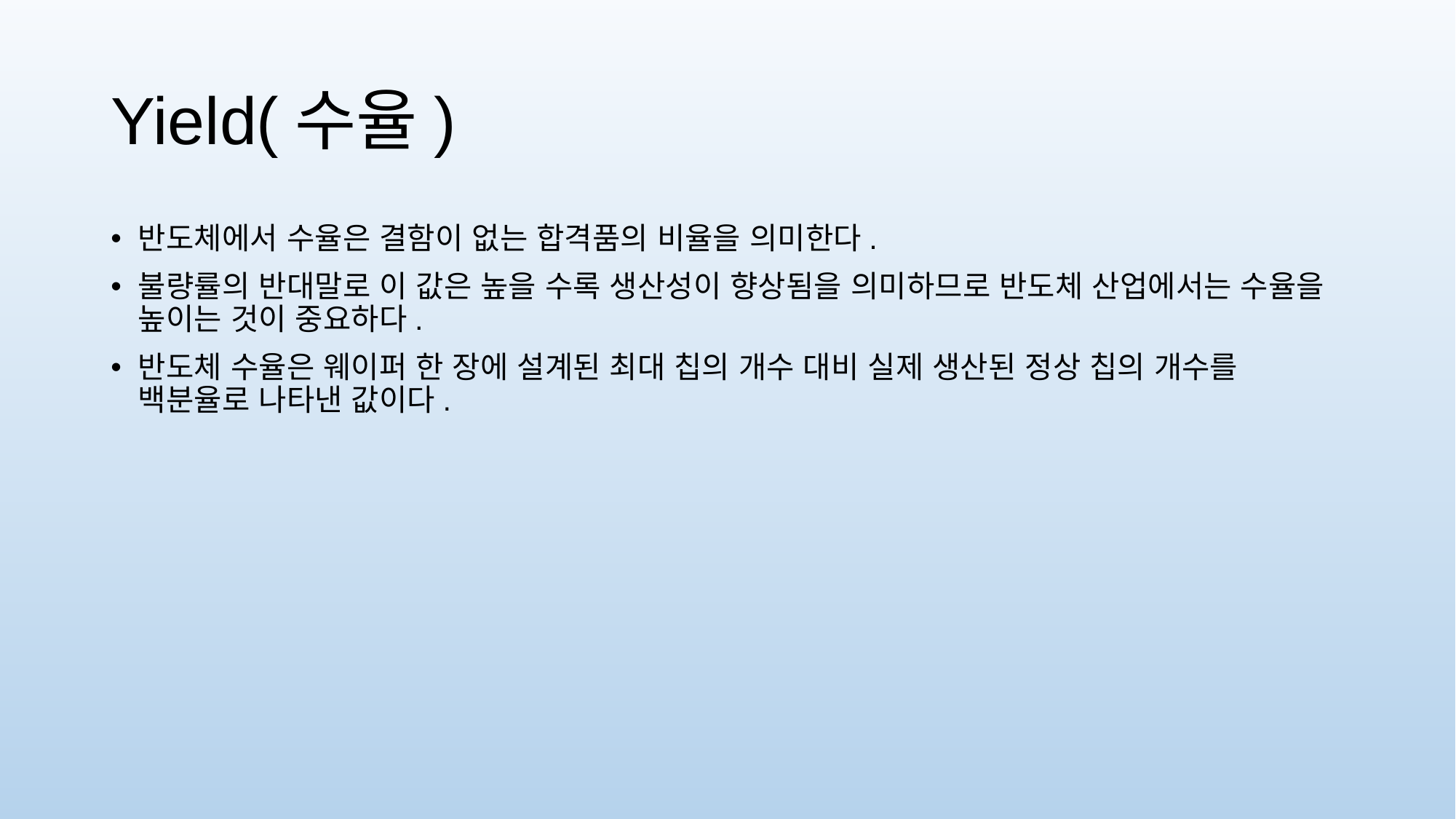

# Yield(수율)
반도체에서 수율은 결함이 없는 합격품의 비율을 의미한다.
불량률의 반대말로 이 값은 높을 수록 생산성이 향상됨을 의미하므로 반도체 산업에서는 수율을 높이는 것이 중요하다.
반도체 수율은 웨이퍼 한 장에 설계된 최대 칩의 개수 대비 실제 생산된 정상 칩의 개수를 백분율로 나타낸 값이다.